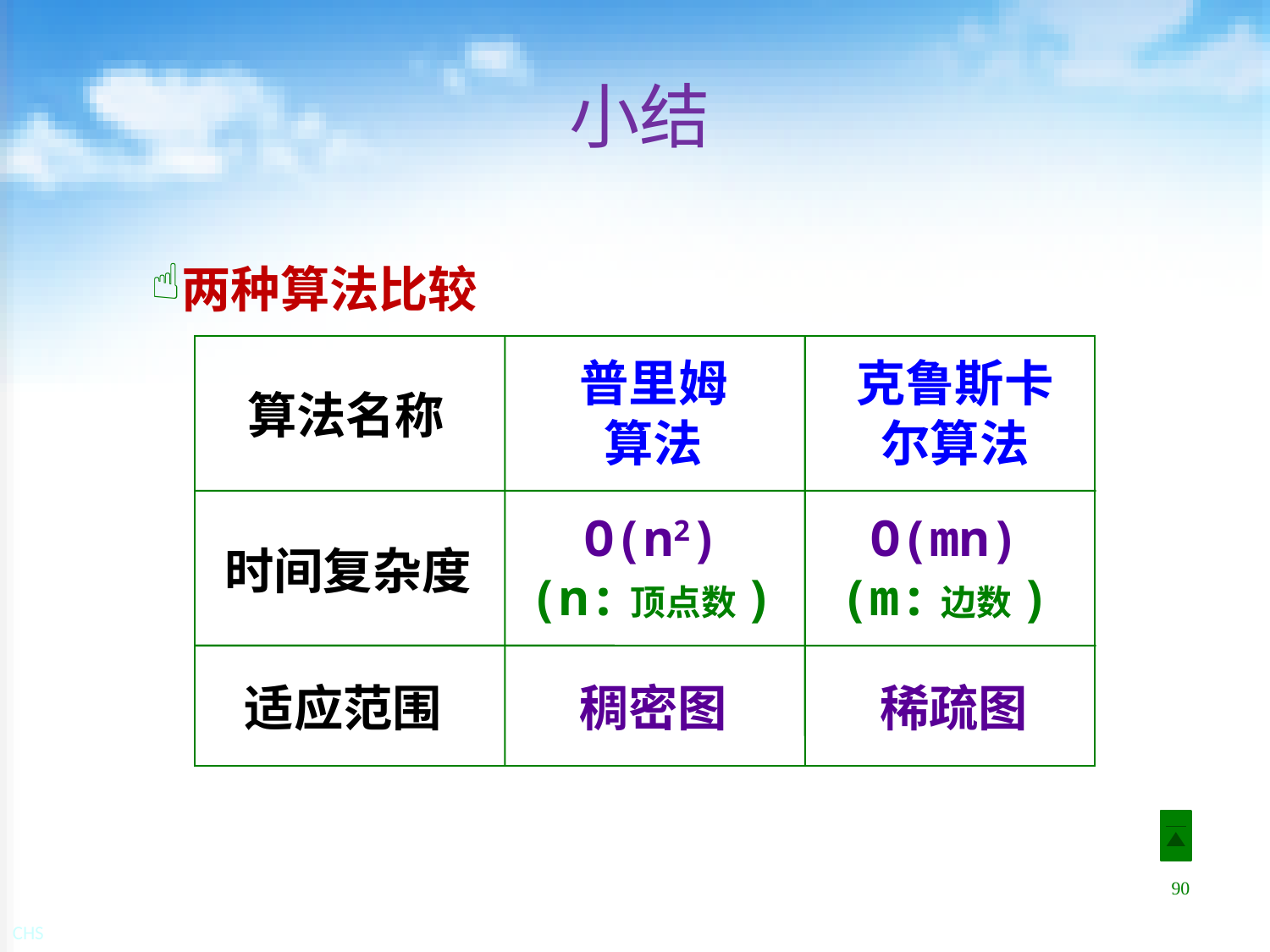

# 小结
两种算法比较

普里姆
算法
克鲁斯卡
尔算法
算法名称

O(n2)
(n:顶点数)
O(mn)
(m:边数)
时间复杂度

适应范围
稠密图
稀疏图

90